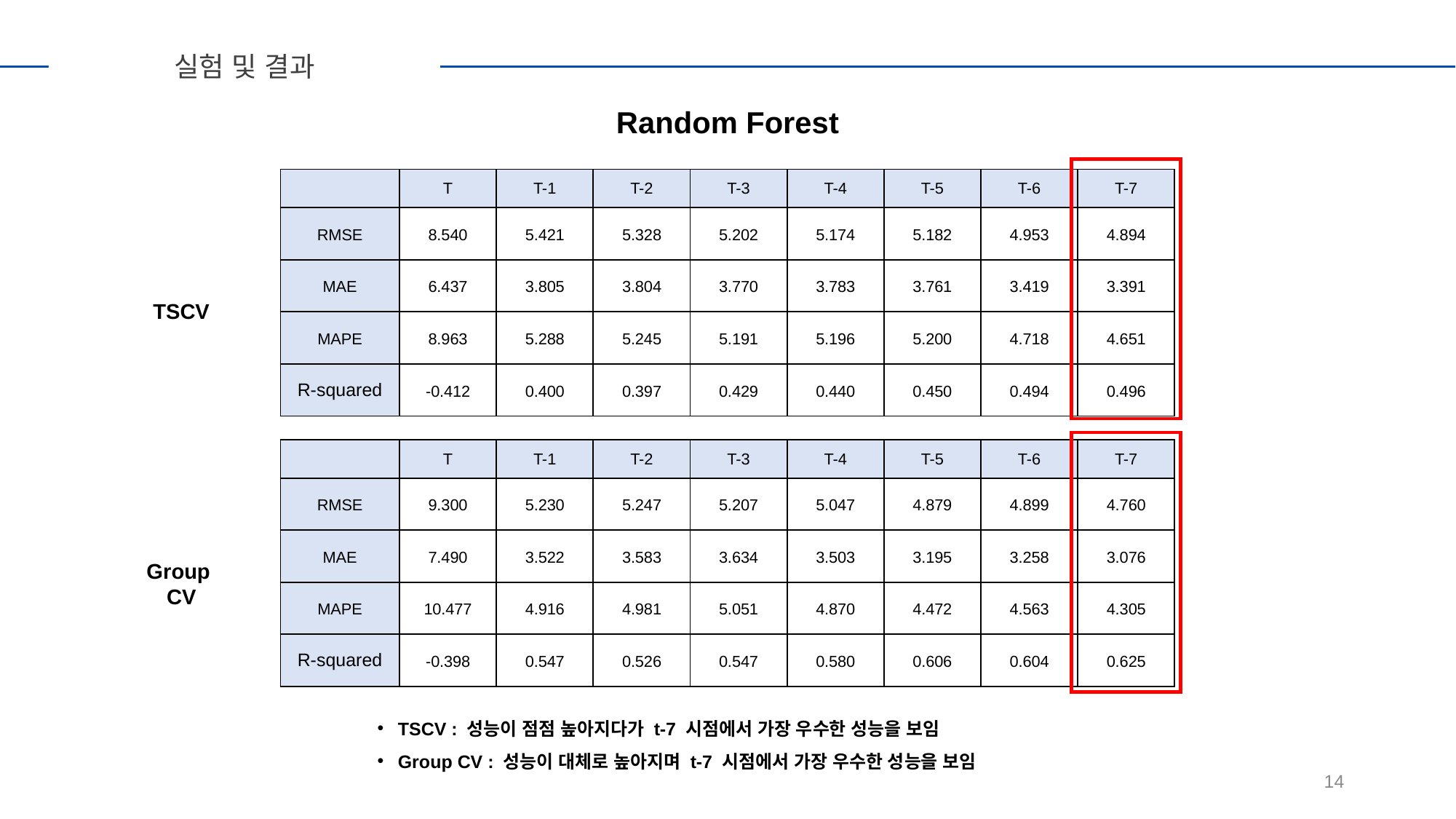

실험 및 결과
Random Forest

|  | T | T-1 | T-2 | T-3 | T-4 | T-5 | T-6 | T-7 |
| --- | --- | --- | --- | --- | --- | --- | --- | --- |
| RMSE | 8.540 | 5.421 | 5.328 | 5.202 | 5.174 | 5.182 | 4.953 | 4.894 |
| MAE | 6.437 | 3.805 | 3.804 | 3.770 | 3.783 | 3.761 | 3.419 | 3.391 |
| MAPE | 8.963 | 5.288 | 5.245 | 5.191 | 5.196 | 5.200 | 4.718 | 4.651 |
| R-squared | -0.412 | 0.400 | 0.397 | 0.429 | 0.440 | 0.450 | 0.494 | 0.496 |
TSCV

|  | T | T-1 | T-2 | T-3 | T-4 | T-5 | T-6 | T-7 |
| --- | --- | --- | --- | --- | --- | --- | --- | --- |
| RMSE | 9.300 | 5.230 | 5.247 | 5.207 | 5.047 | 4.879 | 4.899 | 4.760 |
| MAE | 7.490 | 3.522 | 3.583 | 3.634 | 3.503 | 3.195 | 3.258 | 3.076 |
| MAPE | 10.477 | 4.916 | 4.981 | 5.051 | 4.870 | 4.472 | 4.563 | 4.305 |
| R-squared | -0.398 | 0.547 | 0.526 | 0.547 | 0.580 | 0.606 | 0.604 | 0.625 |
Group
CV
TSCV : 성능이 점점 높아지다가 t-7 시점에서 가장 우수한 성능을 보임
Group CV : 성능이 대체로 높아지며 t-7 시점에서 가장 우수한 성능을 보임
14